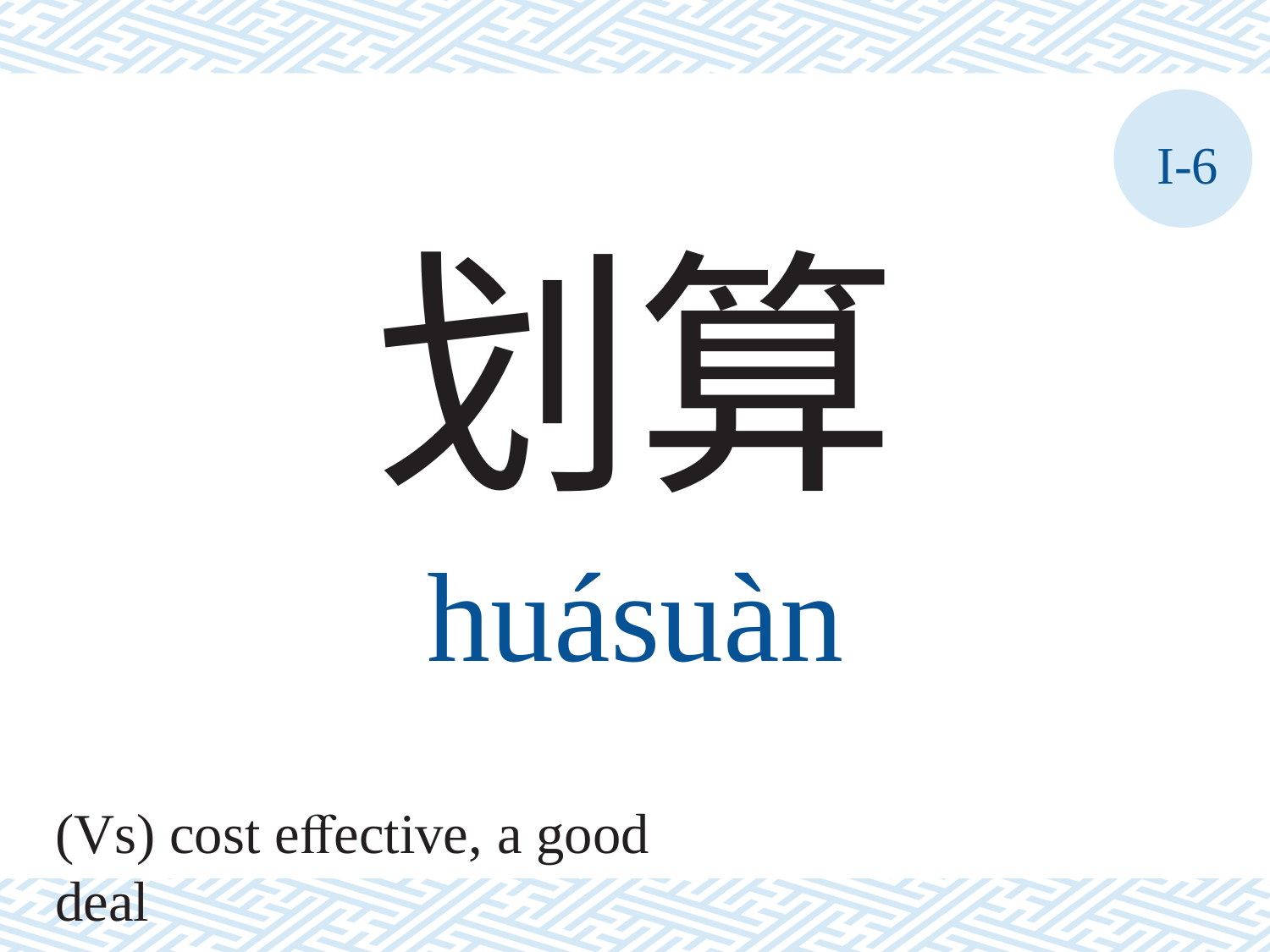

I-6
划算
huásuàn
(Vs) cost eﬀective, a good deal